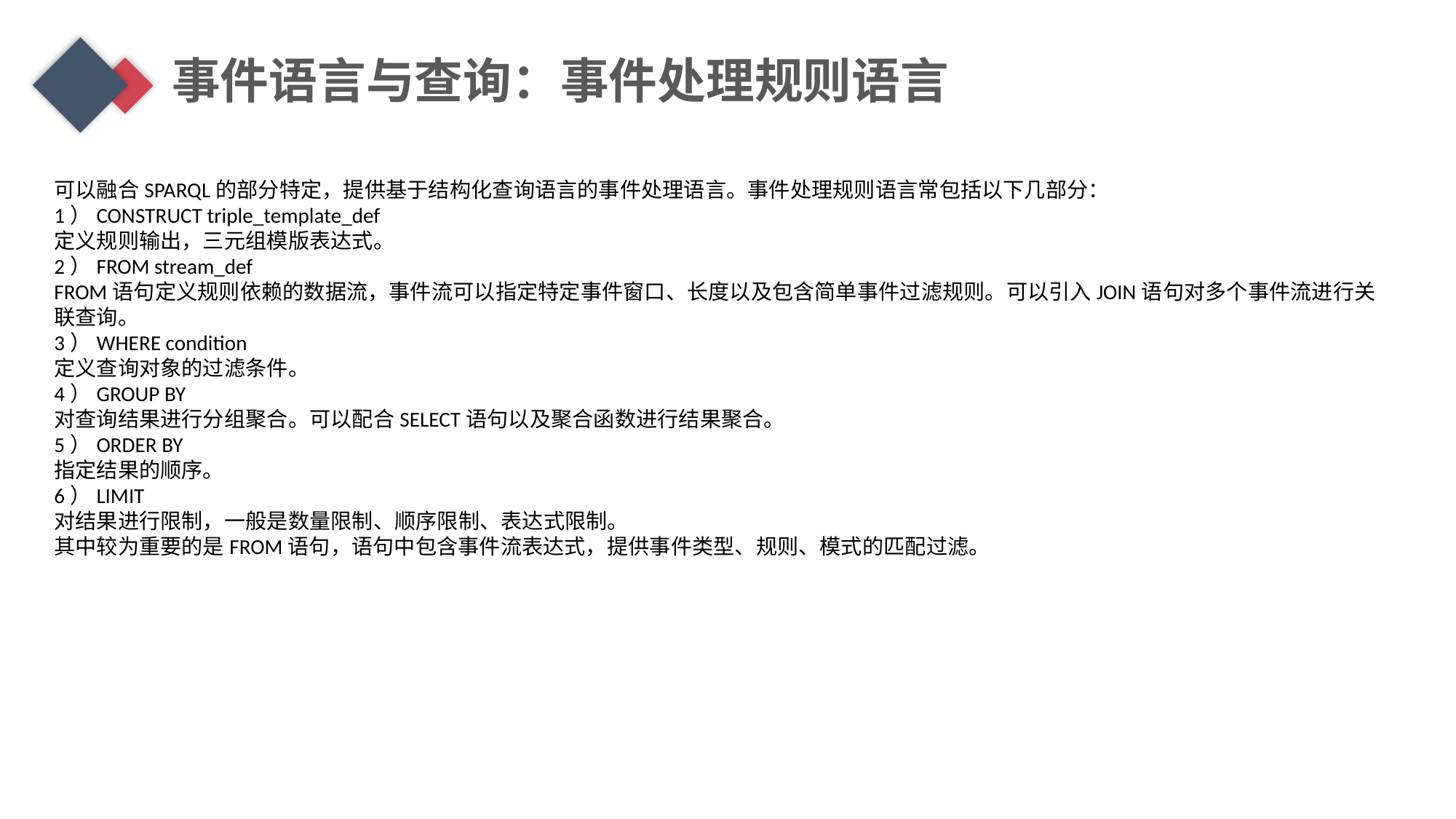

事件语言与查询：事件处理规则语言

可以融合SPARQL的部分特定，提供基于结构化查询语言的事件处理语言。事件处理规则语言常包括以下几部分：
1）CONSTRUCT triple_template_def
定义规则输出，三元组模版表达式。
2）FROM stream_def
FROM语句定义规则依赖的数据流，事件流可以指定特定事件窗口、长度以及包含简单事件过滤规则。可以引入JOIN语句对多个事件流进行关联查询。
3）WHERE condition
定义查询对象的过滤条件。
4）GROUP BY
对查询结果进行分组聚合。可以配合SELECT语句以及聚合函数进行结果聚合。
5）ORDER BY
指定结果的顺序。
6）LIMIT
对结果进行限制，一般是数量限制、顺序限制、表达式限制。
其中较为重要的是FROM语句，语句中包含事件流表达式，提供事件类型、规则、模式的匹配过滤。